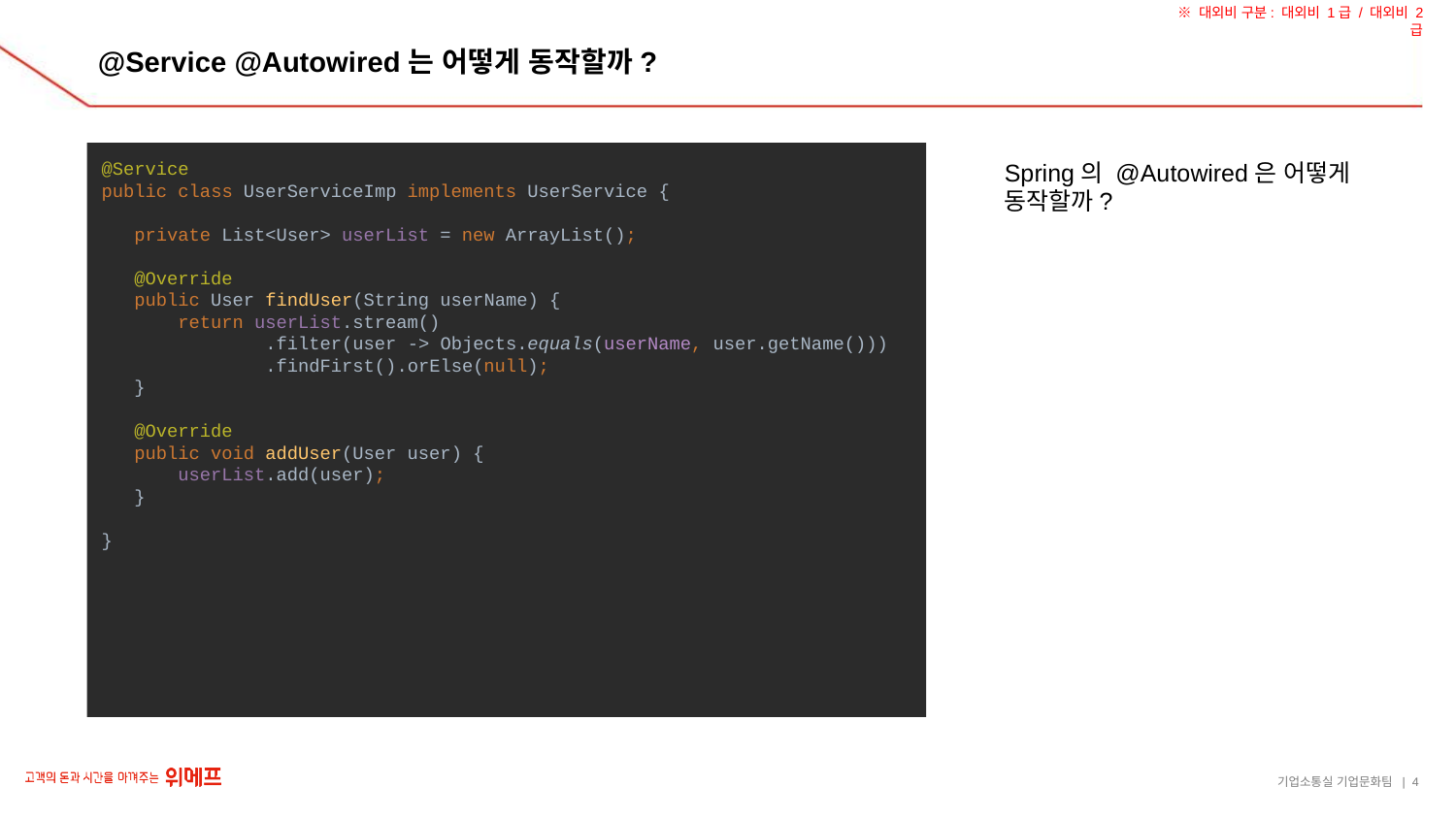

# @Service @Autowired는 어떻게 동작할까?
@Service
public class UserServiceImp implements UserService {

   private List<User> userList = new ArrayList();

   @Override
   public User findUser(String userName) {
       return userList.stream()
               .filter(user -> Objects.equals(userName, user.getName()))
               .findFirst().orElse(null);
   }

   @Override
   public void addUser(User user) {
       userList.add(user);
   }

}

Spring의 @Autowired은 어떻게 동작할까?